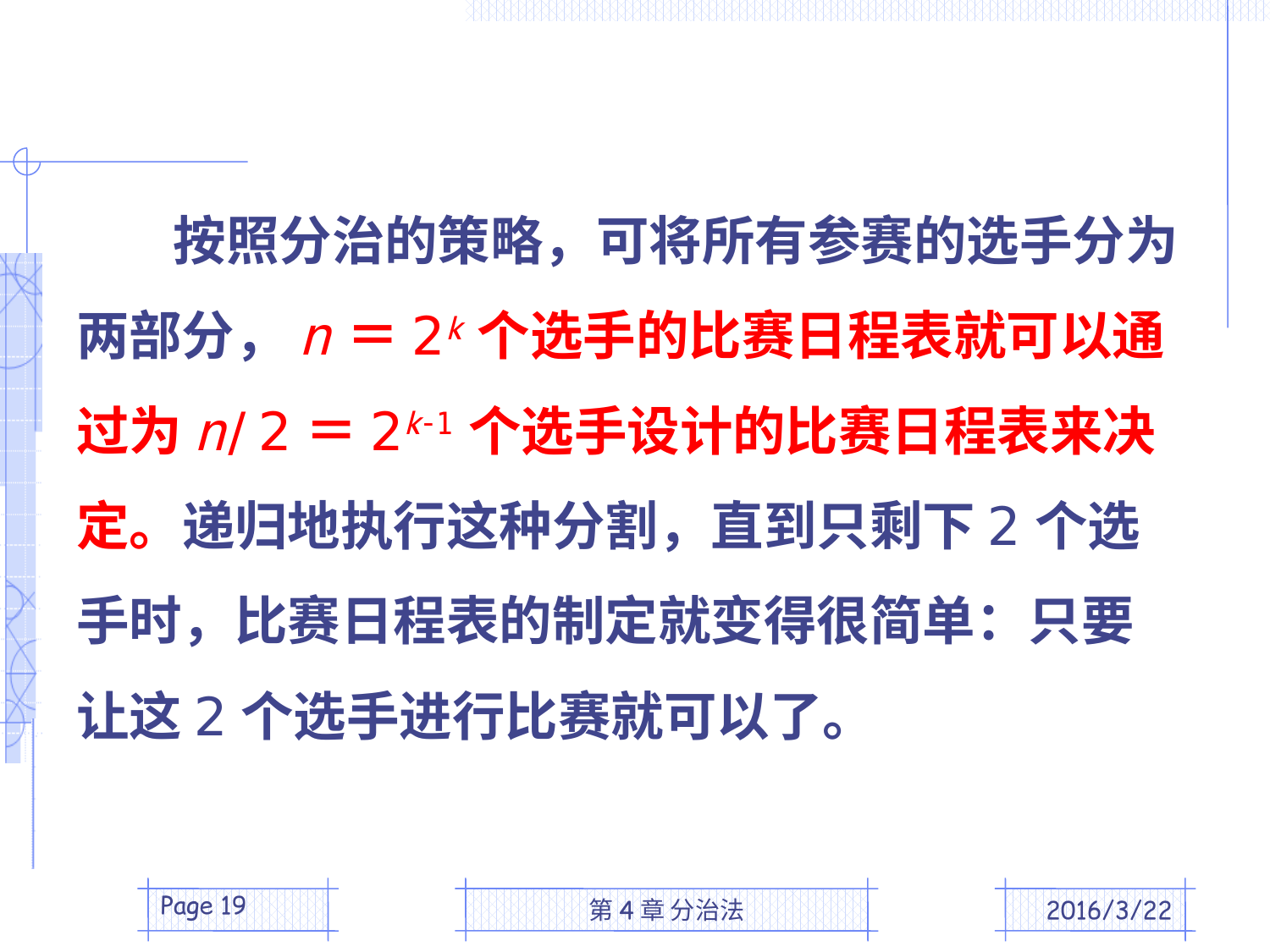

按照分治的策略，可将所有参赛的选手分为两部分，n＝2k个选手的比赛日程表就可以通过为n/2＝2k-1个选手设计的比赛日程表来决定。递归地执行这种分割，直到只剩下2个选手时，比赛日程表的制定就变得很简单：只要让这2个选手进行比赛就可以了。
Page 19
第4章 分治法
2016/3/22